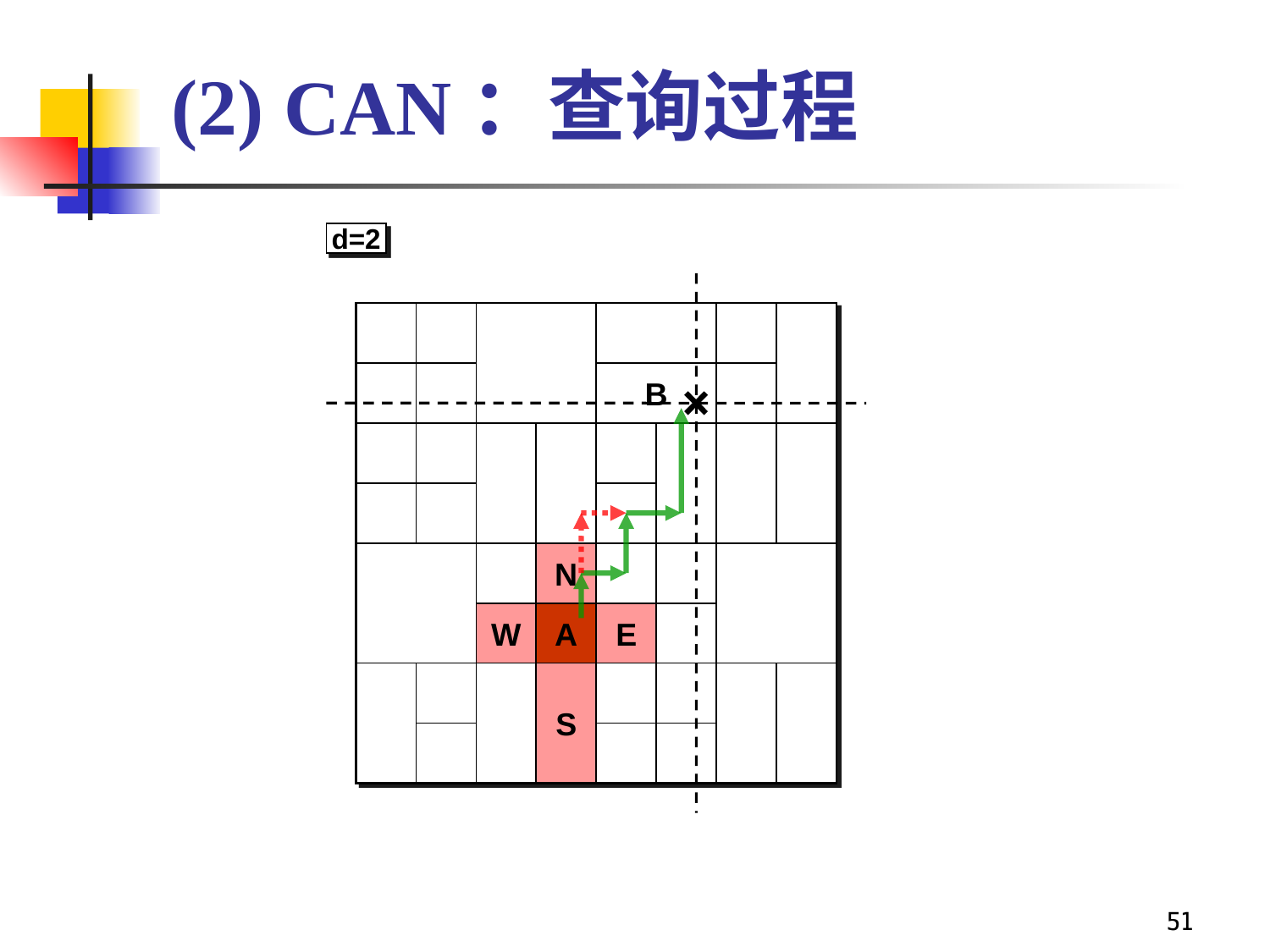

# (2) CAN：查询过程

d=2

B

N

W
A
E

S

51